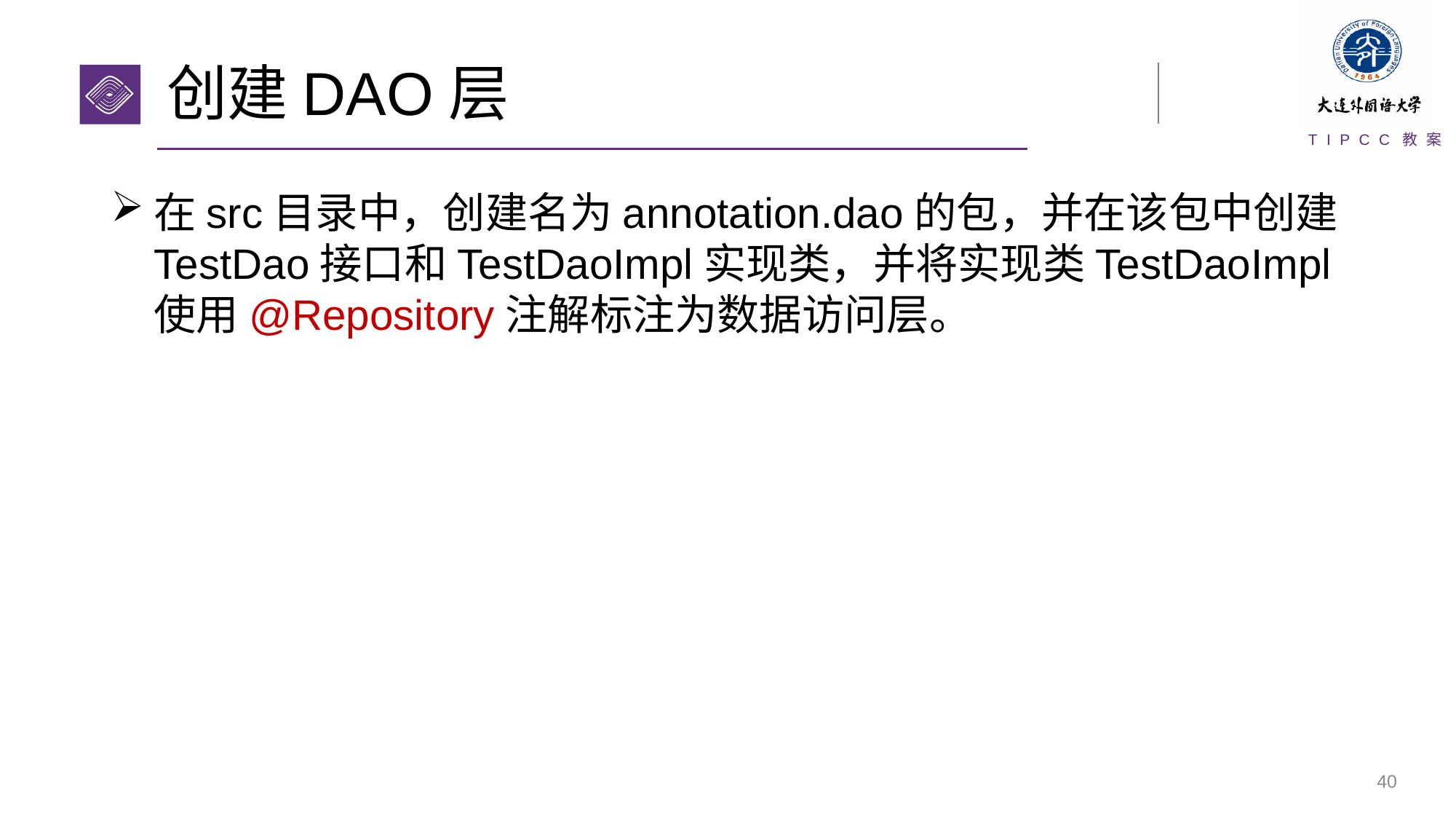

# 创建DAO层
在src目录中，创建名为annotation.dao的包，并在该包中创建TestDao接口和TestDaoImpl实现类，并将实现类TestDaoImpl使用@Repository注解标注为数据访问层。
40